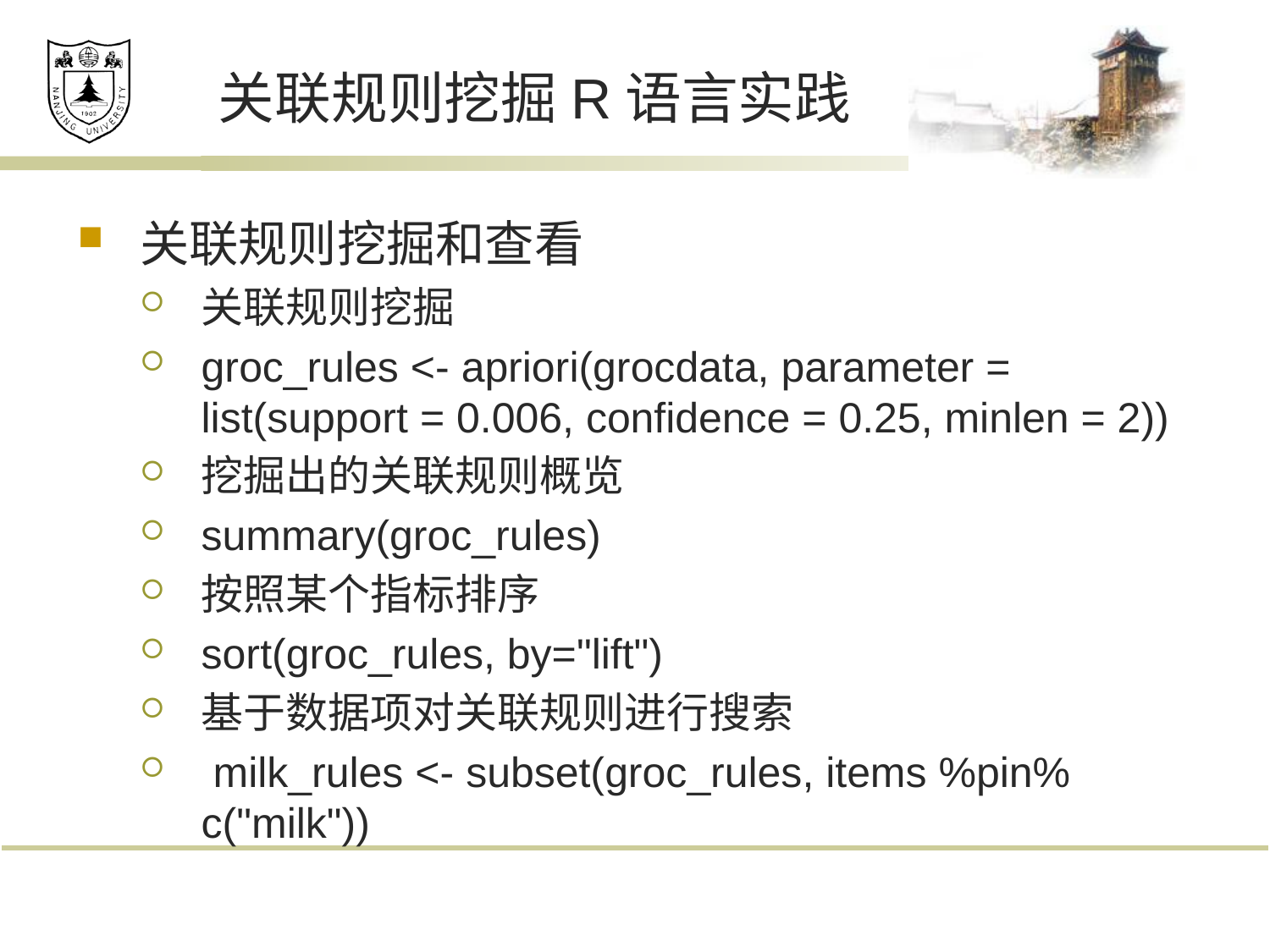

# 关联规则挖掘R语言实践
关联规则挖掘和查看
关联规则挖掘
groc_rules <- apriori(grocdata, parameter = list(support = 0.006, confidence = 0.25, minlen = 2))
挖掘出的关联规则概览
summary(groc_rules)
按照某个指标排序
sort(groc_rules, by="lift")
基于数据项对关联规则进行搜索
 milk_rules <- subset(groc_rules, items %pin% c("milk"))